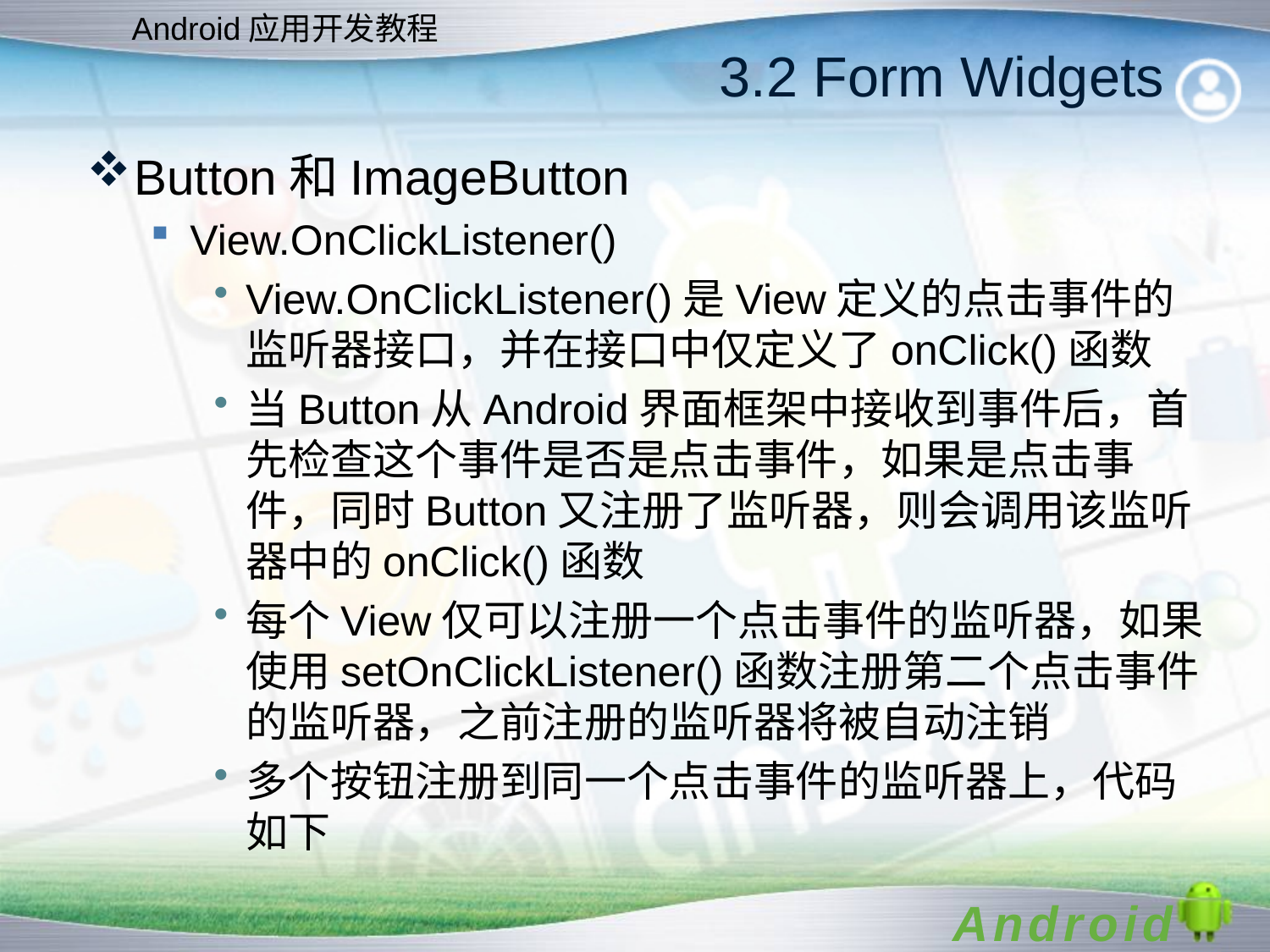

3.2 Form Widgets
Button和ImageButton
View.OnClickListener()
View.OnClickListener()是View定义的点击事件的监听器接口，并在接口中仅定义了onClick()函数
当Button从Android界面框架中接收到事件后，首先检查这个事件是否是点击事件，如果是点击事件，同时Button又注册了监听器，则会调用该监听器中的onClick()函数
每个View仅可以注册一个点击事件的监听器，如果使用setOnClickListener()函数注册第二个点击事件的监听器，之前注册的监听器将被自动注销
多个按钮注册到同一个点击事件的监听器上，代码如下